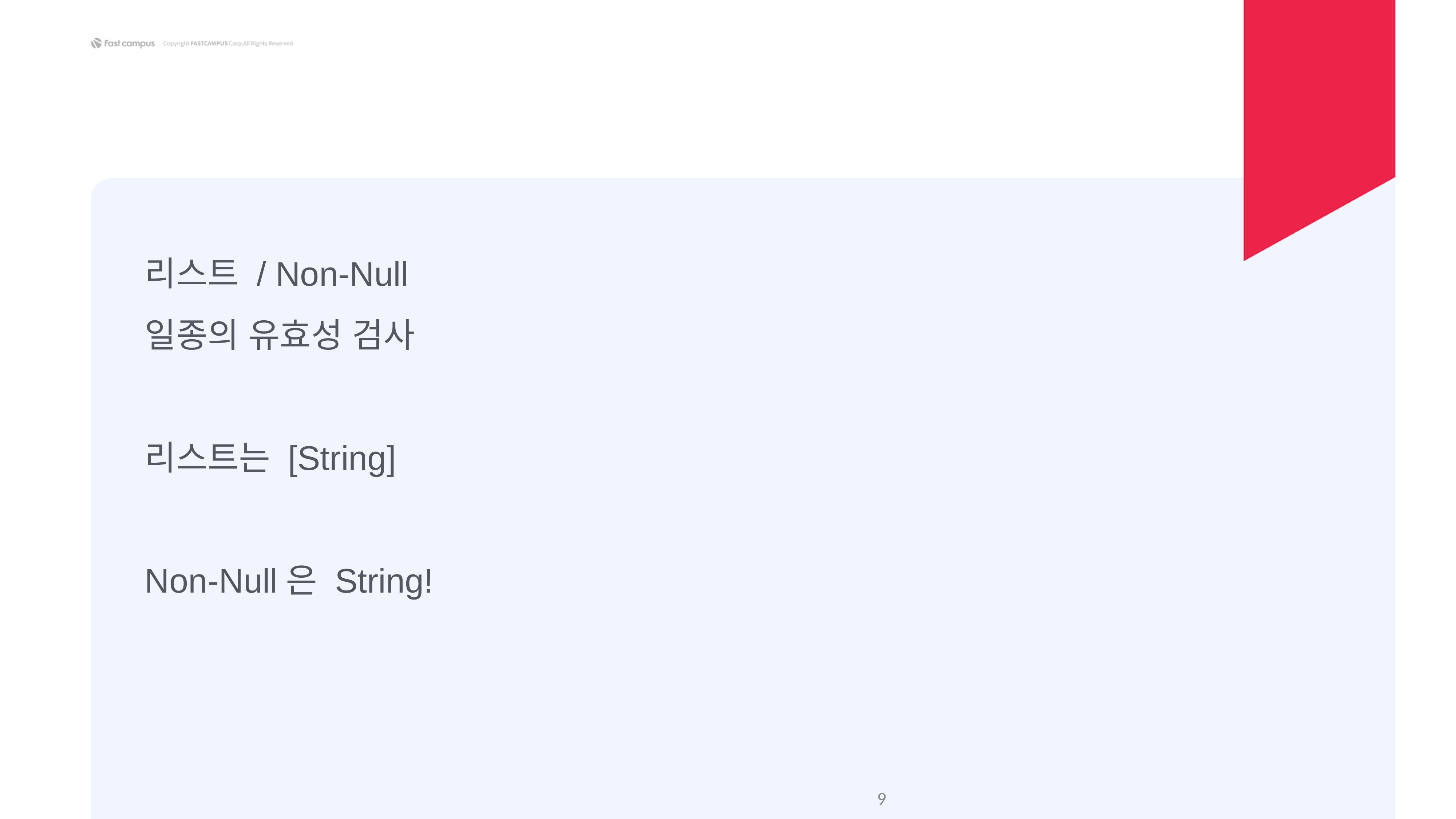

리스트 / Non-Null
일종의 유효성 검사

리스트는 [String]

Non-Null은 String!

9